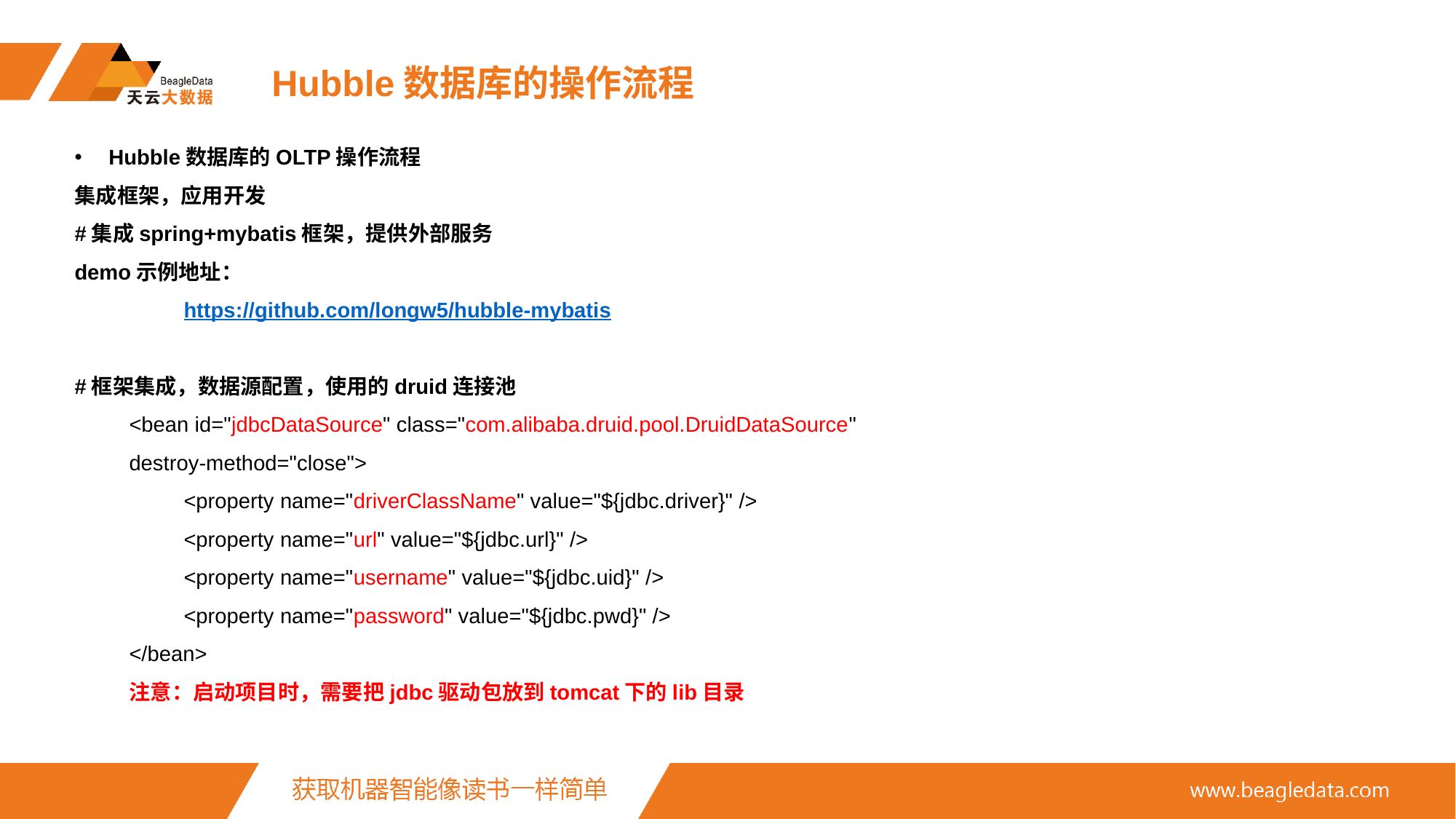

# Hubble数据库的操作流程
Hubble数据库的OLTP操作流程
集成框架，应用开发
#集成spring+mybatis框架，提供外部服务
demo示例地址：
	https://github.com/longw5/hubble-mybatis

#框架集成，数据源配置，使用的druid连接池
<bean id="jdbcDataSource" class="com.alibaba.druid.pool.DruidDataSource"
destroy-method="close">
<property name="driverClassName" value="${jdbc.driver}" />
<property name="url" value="${jdbc.url}" />
<property name="username" value="${jdbc.uid}" />
<property name="password" value="${jdbc.pwd}" />
</bean>
注意：启动项目时，需要把jdbc驱动包放到tomcat下的lib目录